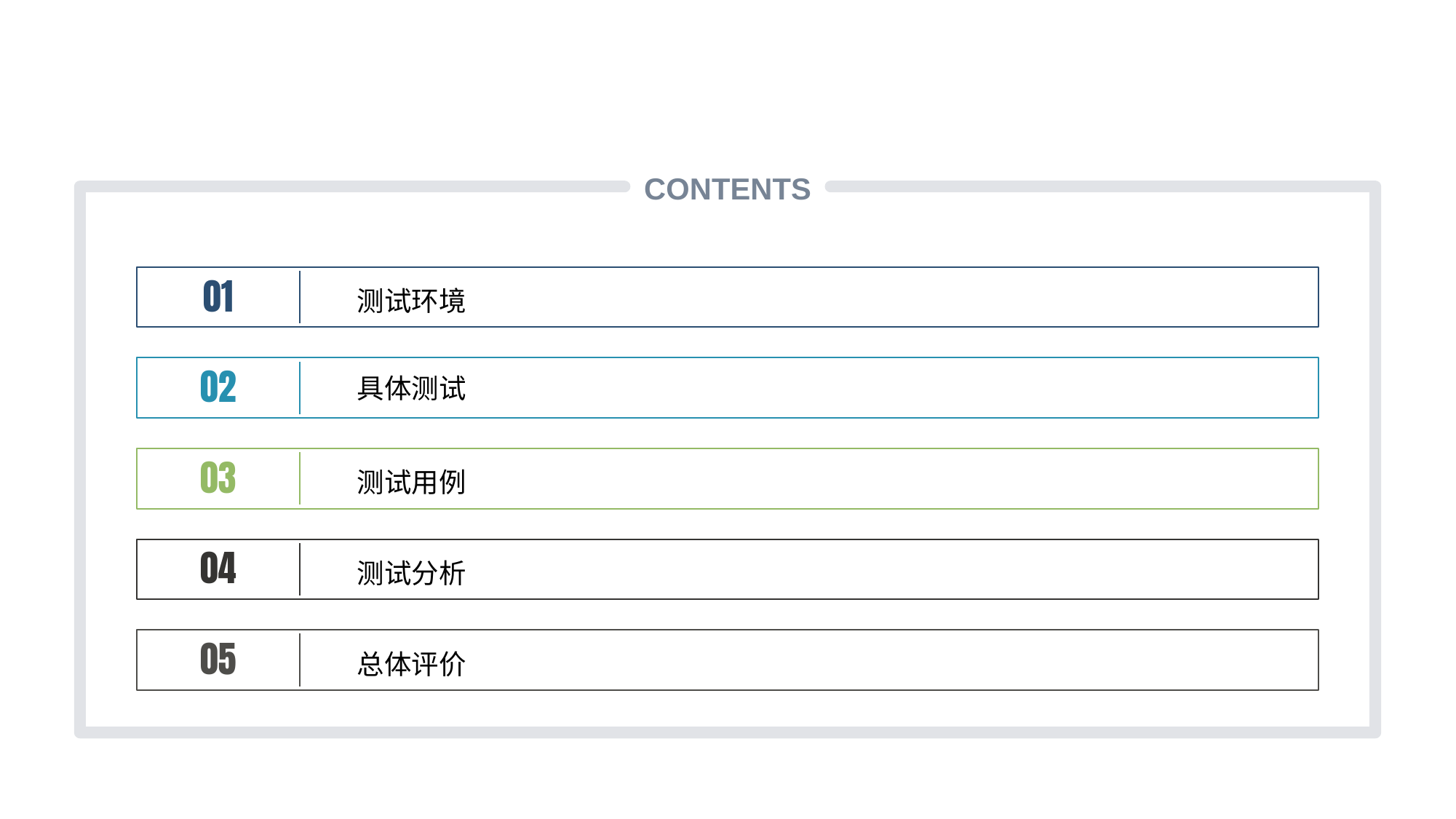

CONTENTS

01
测试环境

02
具体测试
03
测试用例

04
测试分析

05
总体评价